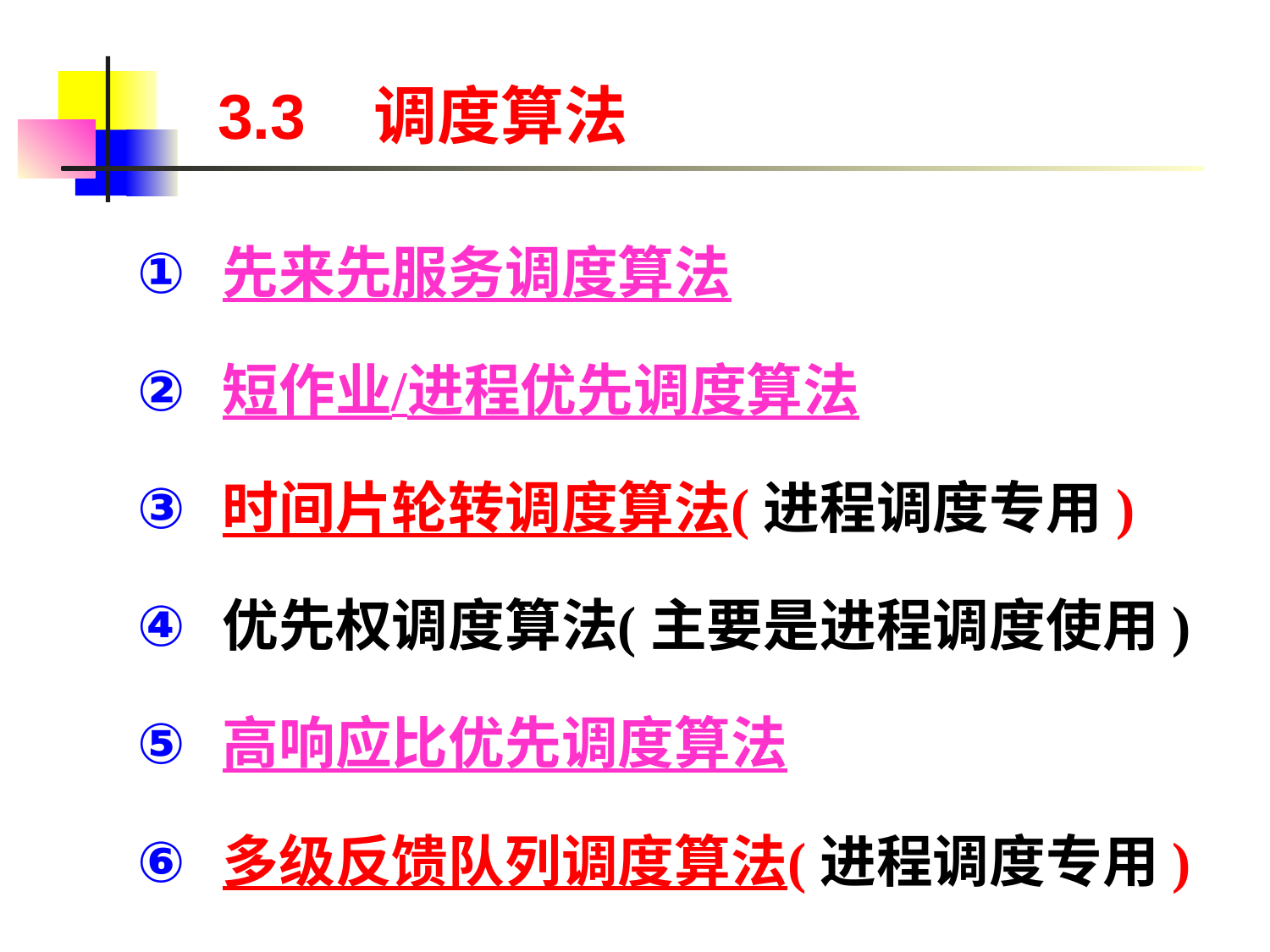

# 3.3   调度算法
先来先服务调度算法
短作业/进程优先调度算法
时间片轮转调度算法(进程调度专用)
优先权调度算法(主要是进程调度使用)
高响应比优先调度算法
多级反馈队列调度算法(进程调度专用)